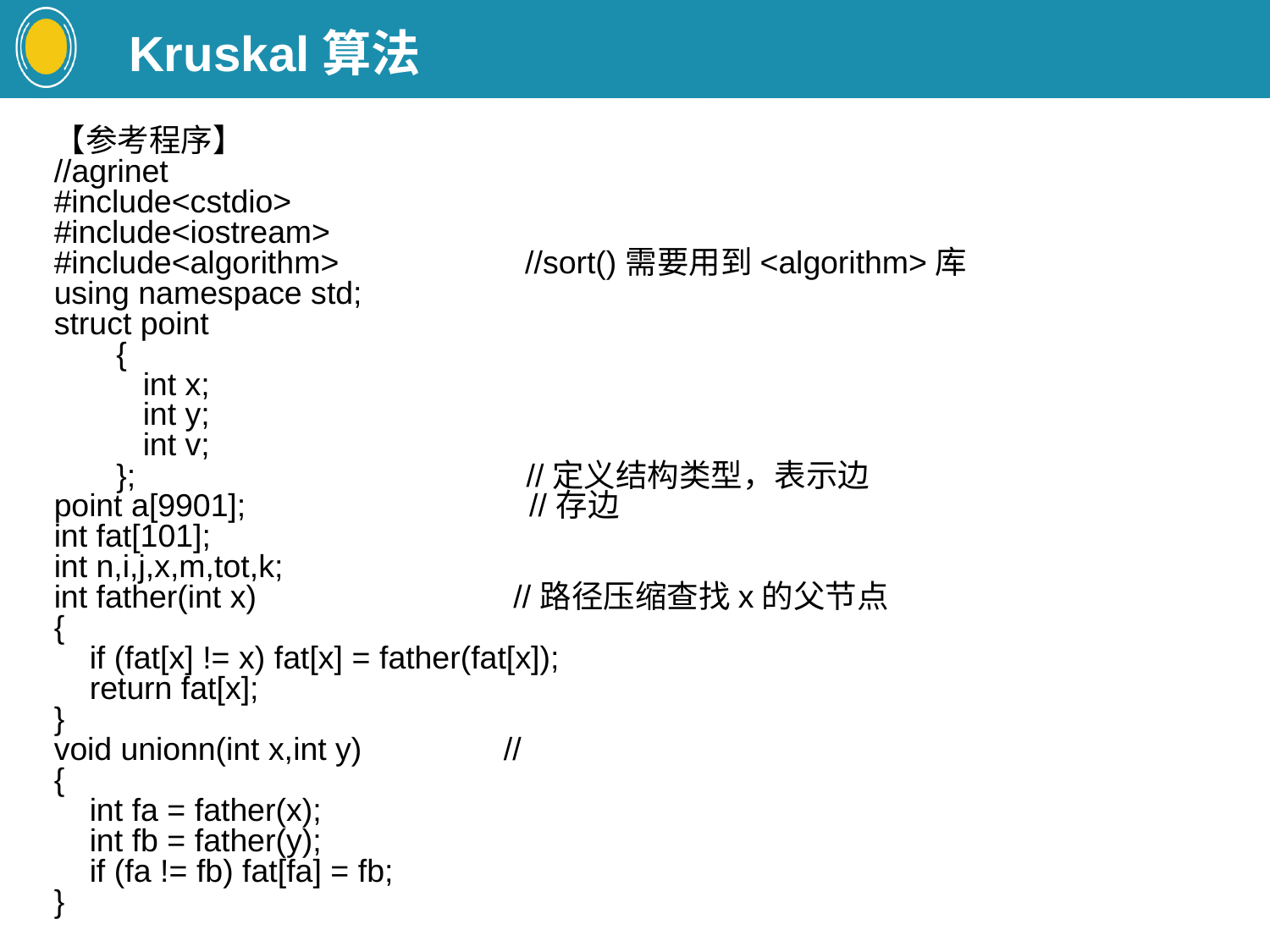

Kruskal算法
【参考程序】
//agrinet
#include<cstdio>
#include<iostream>
#include<algorithm>                     //sort()需要用到<algorithm>库
using namespace std;
struct point
       {
          int x;
          int y;
          int v;
       };                                            //定义结构类型，表示边
point a[9901];                                //存边
int fat[101];
int n,i,j,x,m,tot,k;
int father(int x)                             //路径压缩查找x的父节点
{
    if (fat[x] != x) fat[x] = father(fat[x]);
    return fat[x];
}
void unionn(int x,int y)                //
{
    int fa = father(x);
    int fb = father(y);
    if (fa != fb) fat[fa] = fb;
}